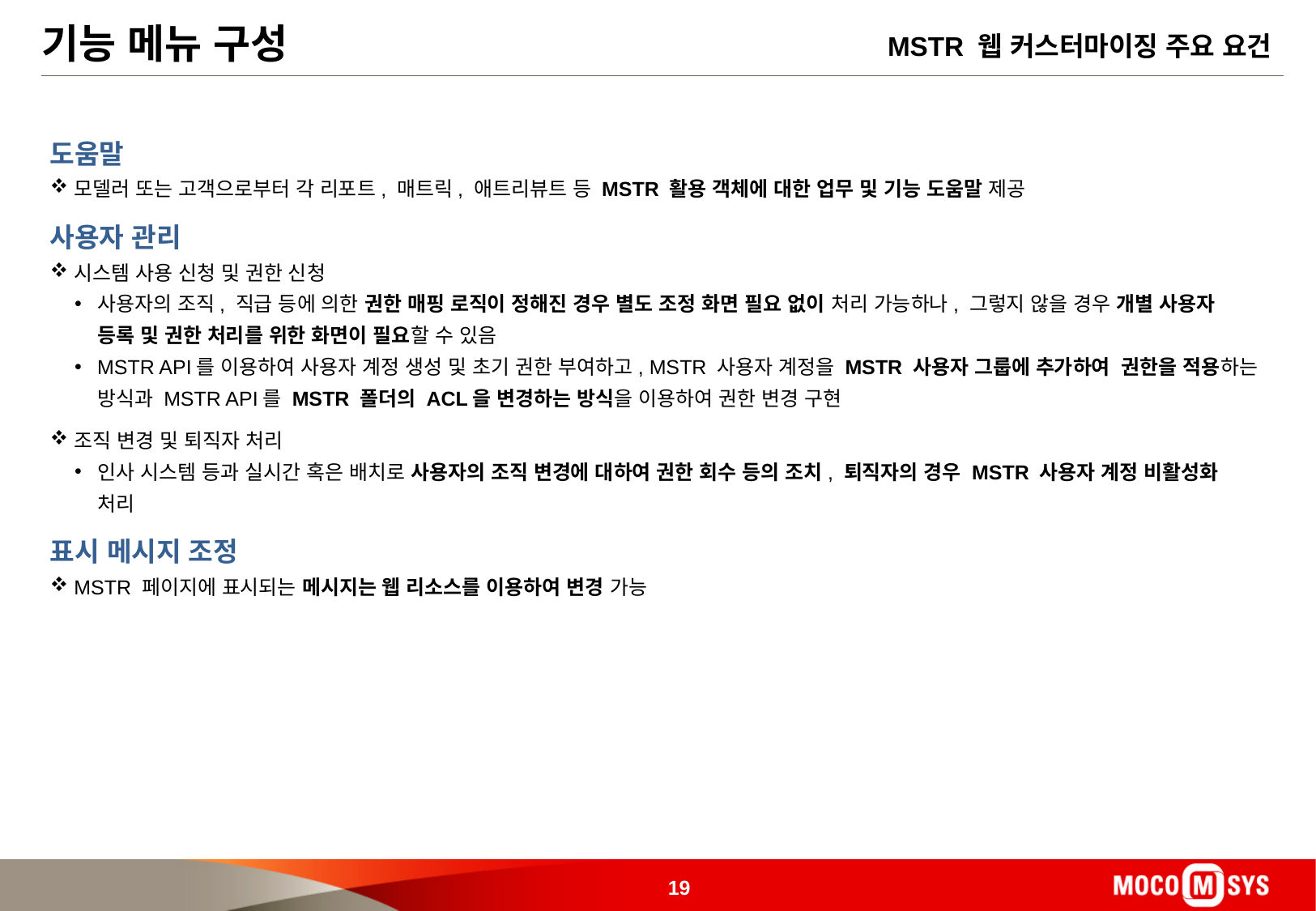

# 기능 메뉴 구성
MSTR 웹 커스터마이징 주요 요건
도움말
모델러 또는 고객으로부터 각 리포트, 매트릭, 애트리뷰트 등 MSTR 활용 객체에 대한 업무 및 기능 도움말 제공
사용자 관리
시스템 사용 신청 및 권한 신청
사용자의 조직, 직급 등에 의한 권한 매핑 로직이 정해진 경우 별도 조정 화면 필요 없이 처리 가능하나, 그렇지 않을 경우 개별 사용자 등록 및 권한 처리를 위한 화면이 필요할 수 있음
MSTR API를 이용하여 사용자 계정 생성 및 초기 권한 부여하고, MSTR 사용자 계정을 MSTR 사용자 그룹에 추가하여  권한을 적용하는 방식과 MSTR API를 MSTR 폴더의 ACL을 변경하는 방식을 이용하여 권한 변경 구현
조직 변경 및 퇴직자 처리
인사 시스템 등과 실시간 혹은 배치로 사용자의 조직 변경에 대하여 권한 회수 등의 조치, 퇴직자의 경우 MSTR 사용자 계정 비활성화 처리
표시 메시지 조정
MSTR 페이지에 표시되는 메시지는 웹 리소스를 이용하여 변경 가능